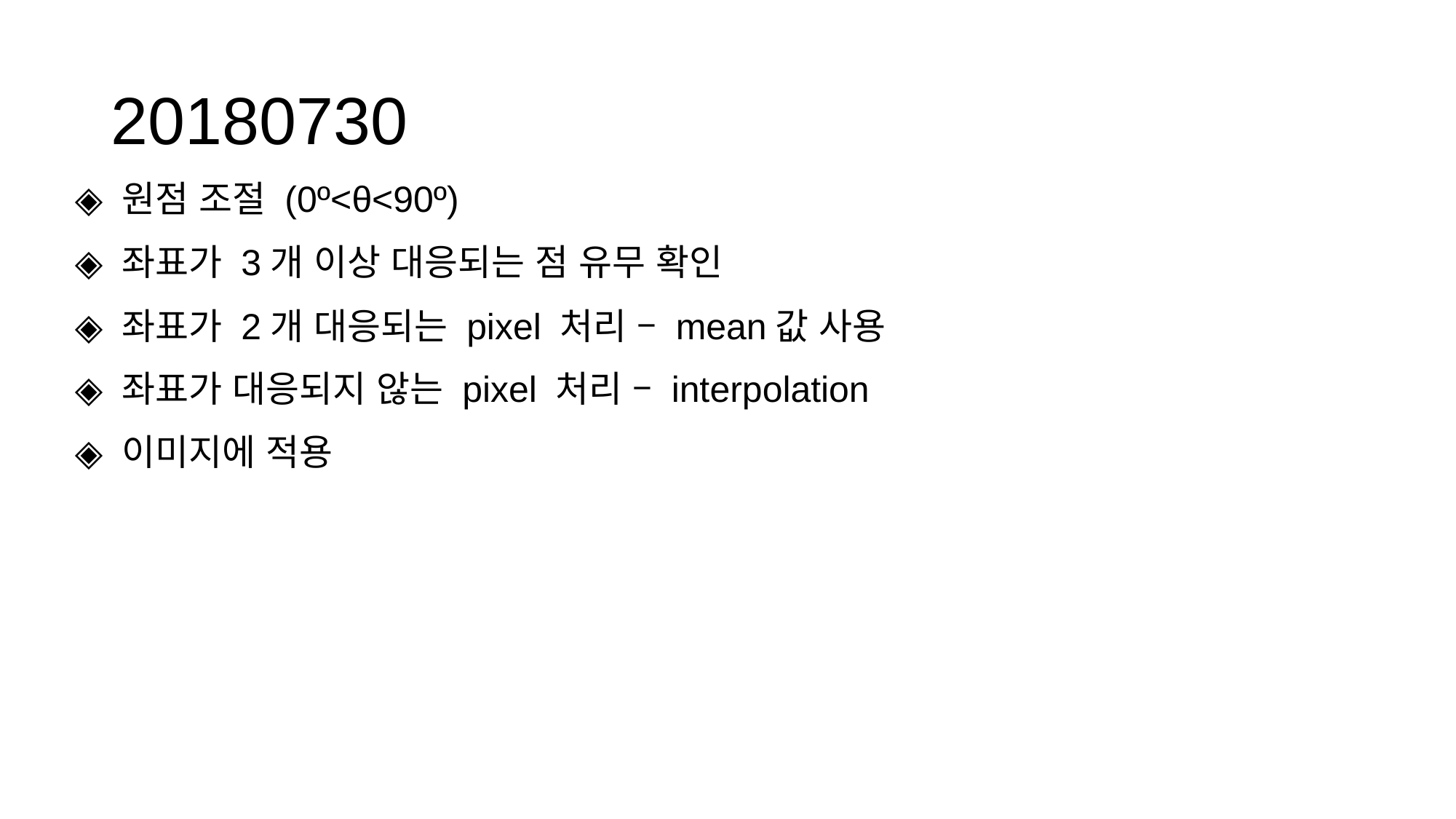

# 20180730
◈ 원점 조절 (0º<θ<90º)
◈ 좌표가 3개 이상 대응되는 점 유무 확인
◈ 좌표가 2개 대응되는 pixel 처리 – mean값 사용
◈ 좌표가 대응되지 않는 pixel 처리 – interpolation
◈ 이미지에 적용